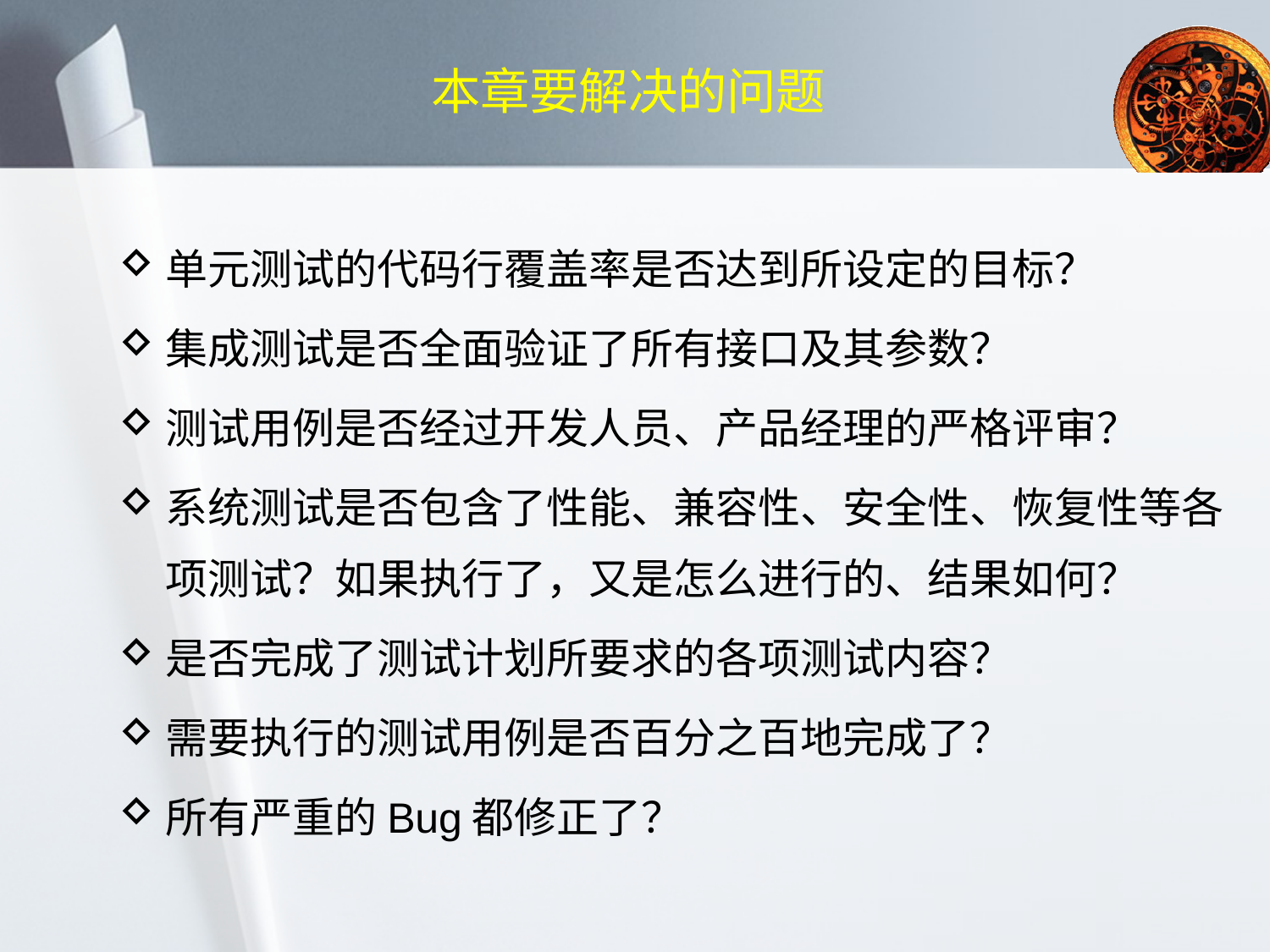

# 本章要解决的问题
单元测试的代码行覆盖率是否达到所设定的目标？
集成测试是否全面验证了所有接口及其参数？
测试用例是否经过开发人员、产品经理的严格评审？
系统测试是否包含了性能、兼容性、安全性、恢复性等各项测试？如果执行了，又是怎么进行的、结果如何？
是否完成了测试计划所要求的各项测试内容？
需要执行的测试用例是否百分之百地完成了？
所有严重的Bug都修正了？